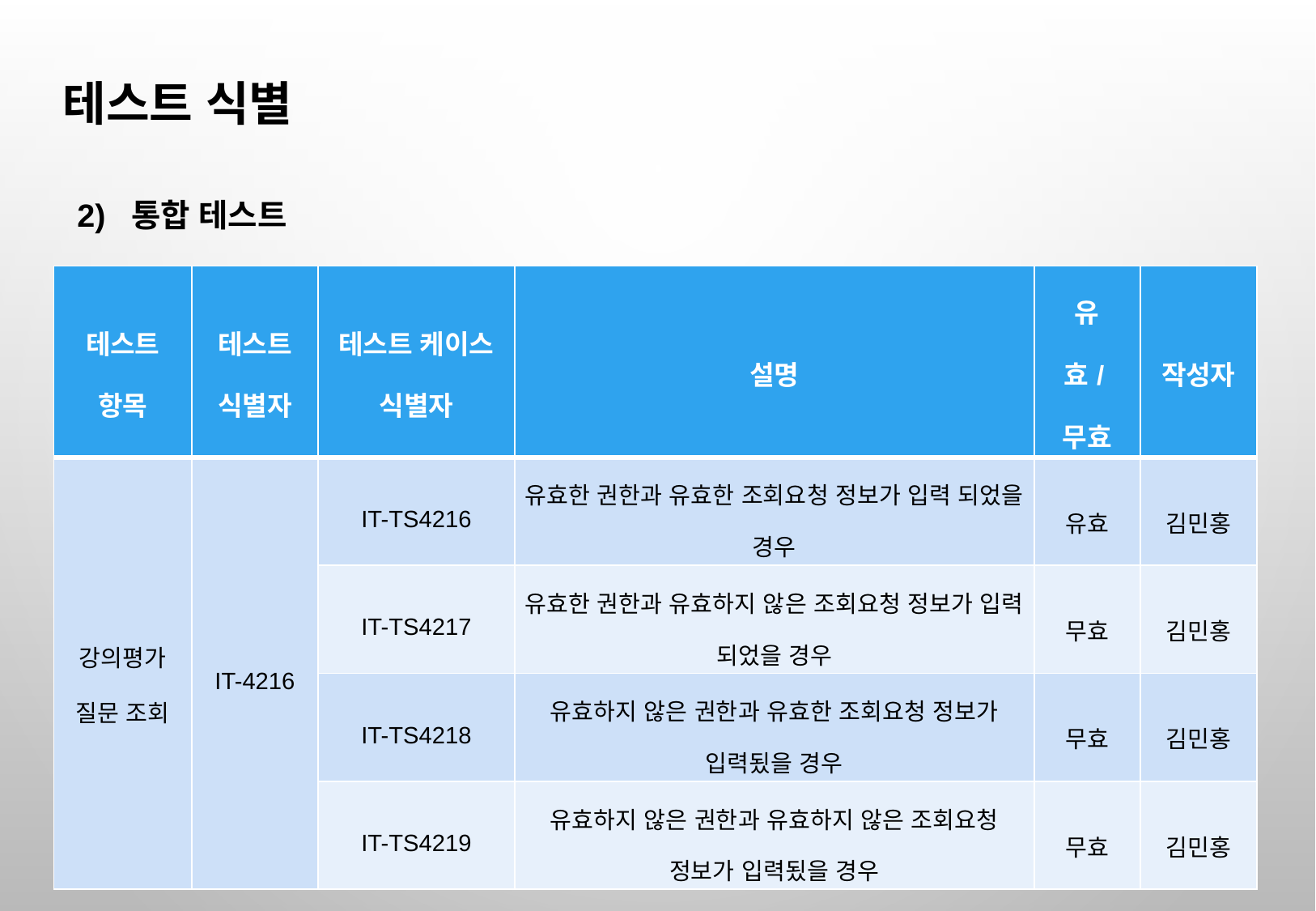

테스트 식별
2)  통합 테스트

| 테스트 항목 | 테스트 식별자 | 테스트 케이스 식별자 | 설명 | 유효/무효 | 작성자 |
| --- | --- | --- | --- | --- | --- |
| 강의평가 질문 조회 | IT-4216 | IT-TS4216 | 유효한 권한과 유효한 조회요청 정보가 입력 되었을 경우 | 유효 | 김민홍 |
|  |  | IT-TS4217 | 유효한 권한과 유효하지 않은 조회요청 정보가 입력 되었을 경우 | 무효 | 김민홍 |
|  |  | IT-TS4218 | 유효하지 않은 권한과 유효한 조회요청 정보가 입력됬을 경우 | 무효 | 김민홍 |
|  |  | IT-TS4219 | 유효하지 않은 권한과 유효하지 않은 조회요청 정보가 입력됬을 경우 | 무효 | 김민홍 |
46